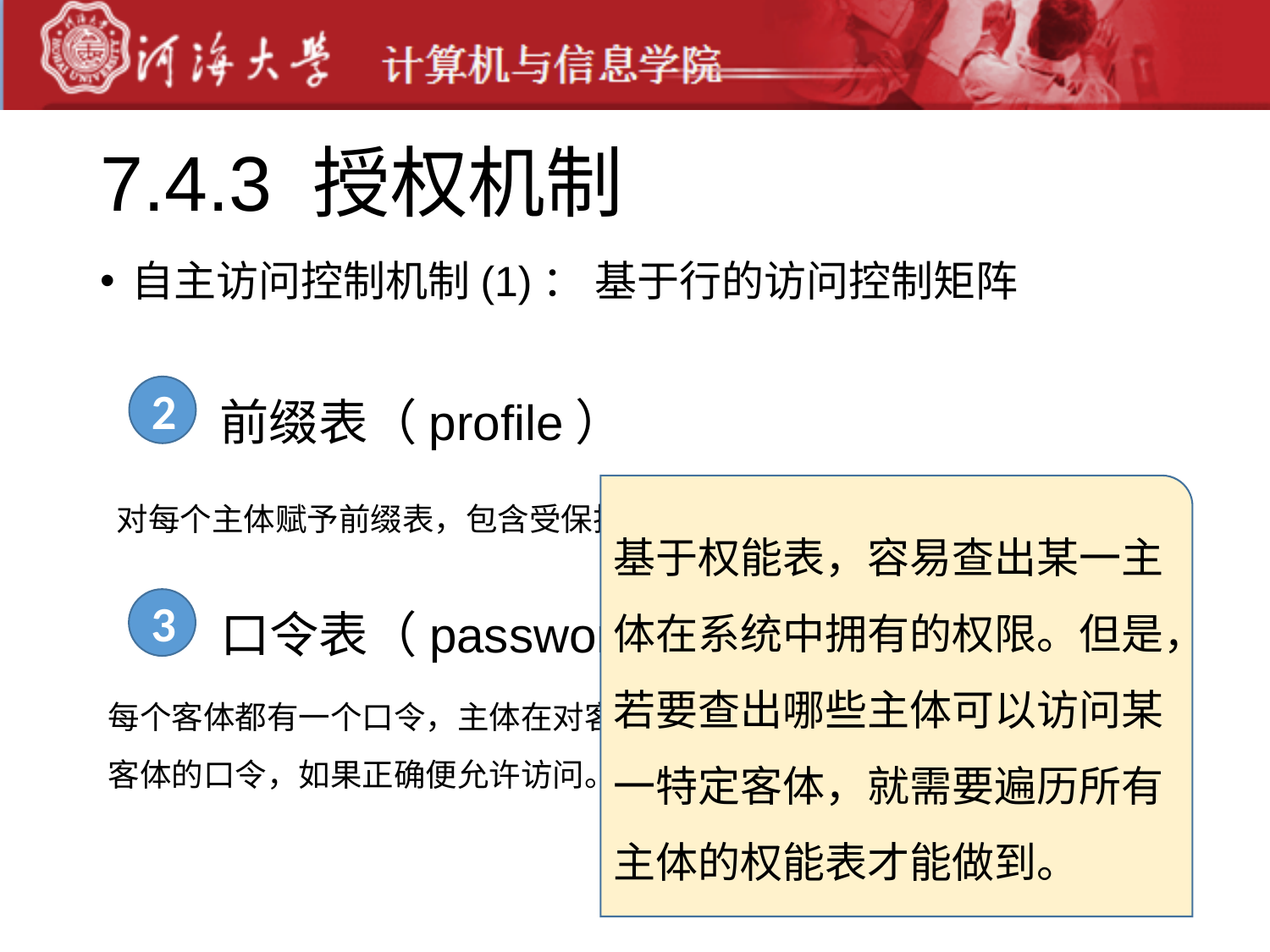

# 7.4.3 授权机制
自主访问控制机制(1)： 基于行的访问控制矩阵
  前缀表（profile）
2
对每个主体赋予前缀表，包含受保护的客体名和主体对它的访问权限 。
基于权能表，容易查出某一主体在系统中拥有的权限。但是，若要查出哪些主体可以访问某一特定客体，就需要遍历所有主体的权能表才能做到。
  口令表（password list）
3
每个客体都有一个口令，主体在对客体访问前，必须向安全系统提供该客体的口令，如果正确便允许访问。